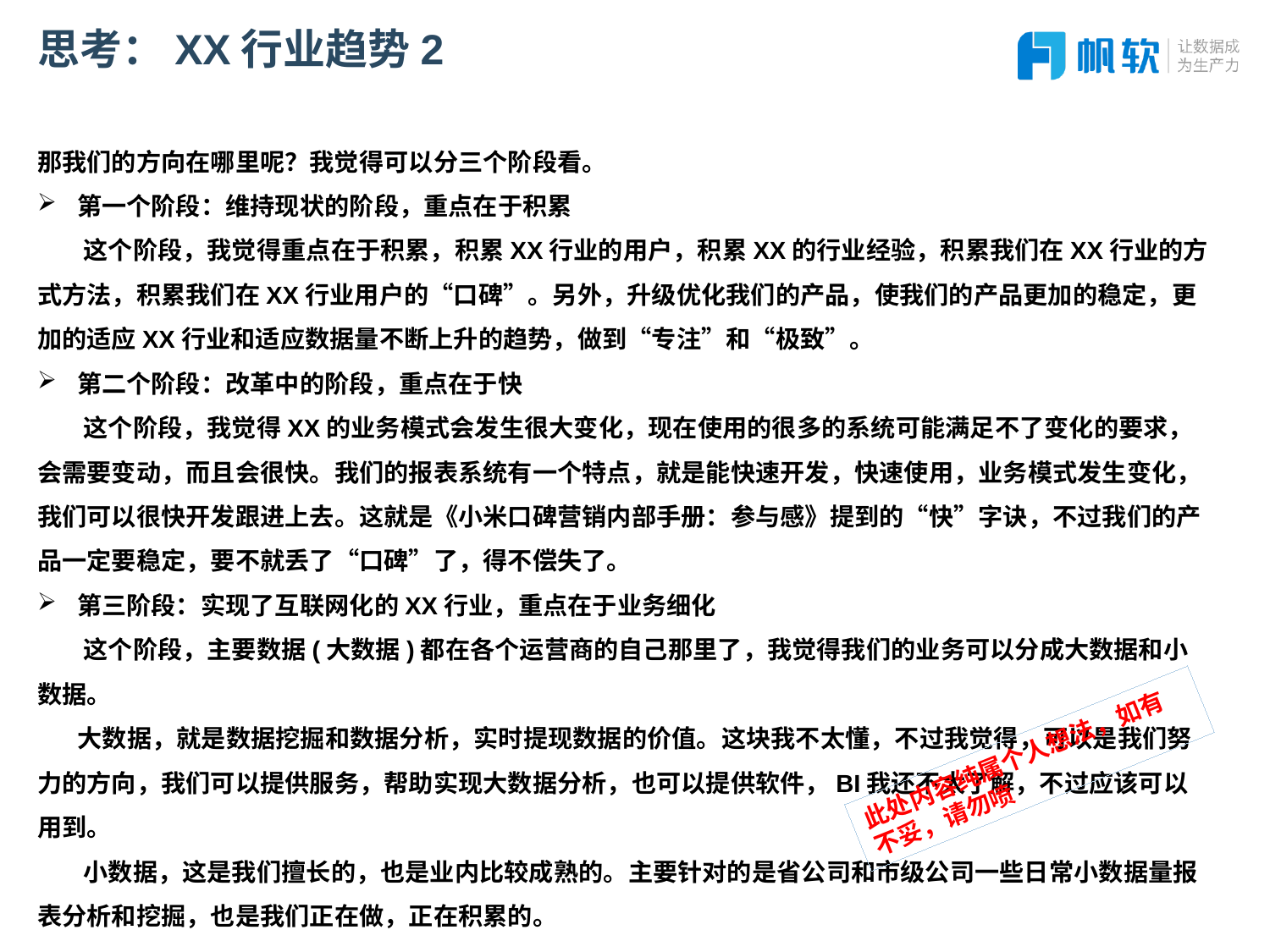

# 思考：XX行业趋势2
那我们的方向在哪里呢？我觉得可以分三个阶段看。
第一个阶段：维持现状的阶段，重点在于积累
       这个阶段，我觉得重点在于积累，积累XX行业的用户，积累XX的行业经验，积累我们在XX行业的方式方法，积累我们在XX行业用户的“口碑”。另外，升级优化我们的产品，使我们的产品更加的稳定，更加的适应XX行业和适应数据量不断上升的趋势，做到“专注”和“极致”。
第二个阶段：改革中的阶段，重点在于快
       这个阶段，我觉得XX的业务模式会发生很大变化，现在使用的很多的系统可能满足不了变化的要求，会需要变动，而且会很快。我们的报表系统有一个特点，就是能快速开发，快速使用，业务模式发生变化，我们可以很快开发跟进上去。这就是《小米口碑营销内部手册：参与感》提到的“快”字诀，不过我们的产品一定要稳定，要不就丢了“口碑”了，得不偿失了。
第三阶段：实现了互联网化的XX行业，重点在于业务细化
       这个阶段，主要数据(大数据)都在各个运营商的自己那里了，我觉得我们的业务可以分成大数据和小数据。
      大数据，就是数据挖掘和数据分析，实时提现数据的价值。这块我不太懂，不过我觉得，可以是我们努力的方向，我们可以提供服务，帮助实现大数据分析，也可以提供软件，BI我还不太了解，不过应该可以用到。
       小数据，这是我们擅长的，也是业内比较成熟的。主要针对的是省公司和市级公司一些日常小数据量报表分析和挖掘，也是我们正在做，正在积累的。
此处内容纯属个人想法，如有不妥，请勿喷